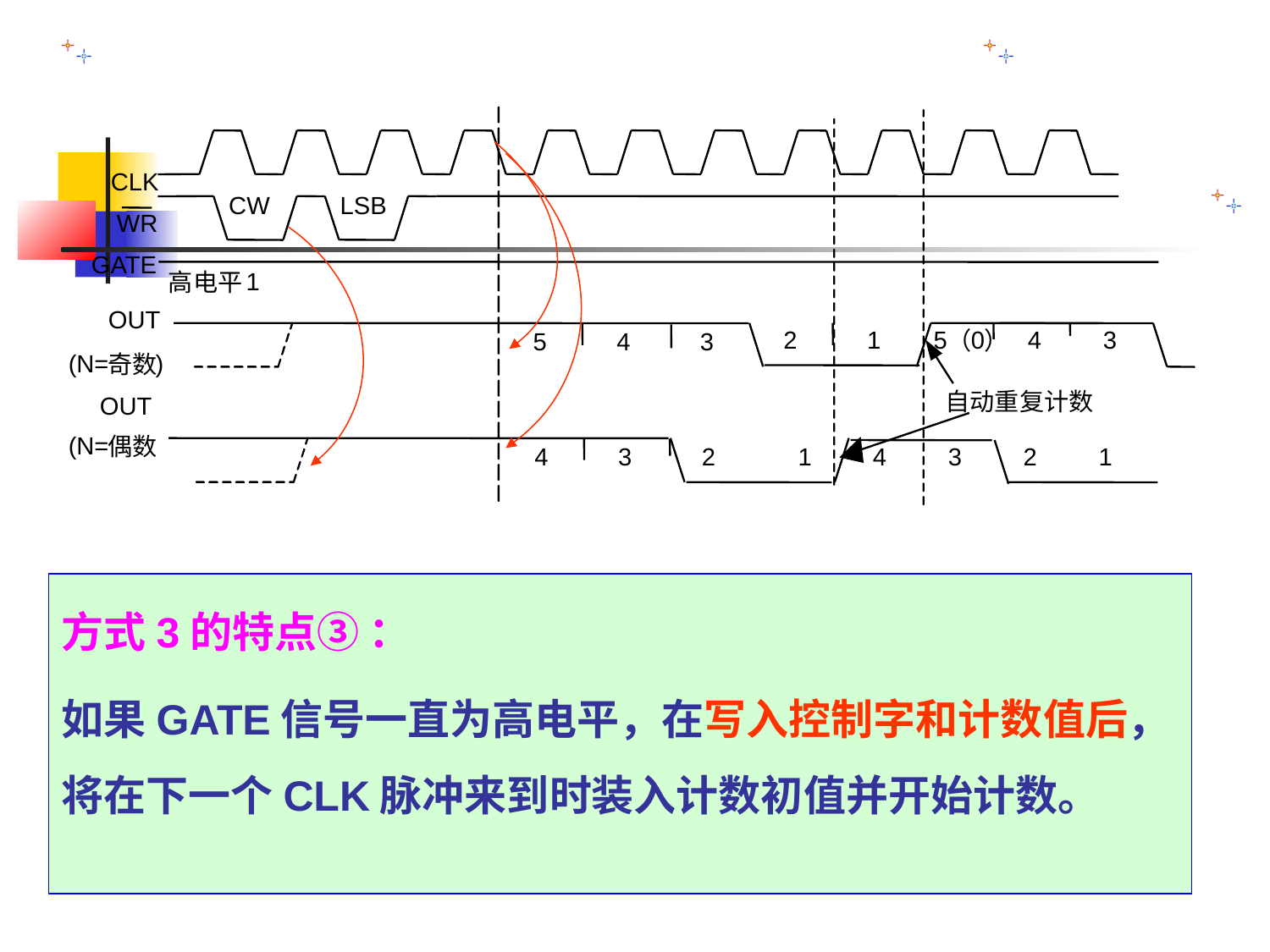

CLK

CW
LSB

WR

GATE

1
高电平

OUT

2
1
5
0
4
3
（
）
5
4
3

(N=
)
奇数

自动重复计数
OUT

(N=
偶数

4
3
2
1
4
3
2
1

方式3的特点③ ：
如果GATE信号一直为高电平，在写入控制字和计数值后，将在下一个CLK脉冲来到时装入计数初值并开始计数。